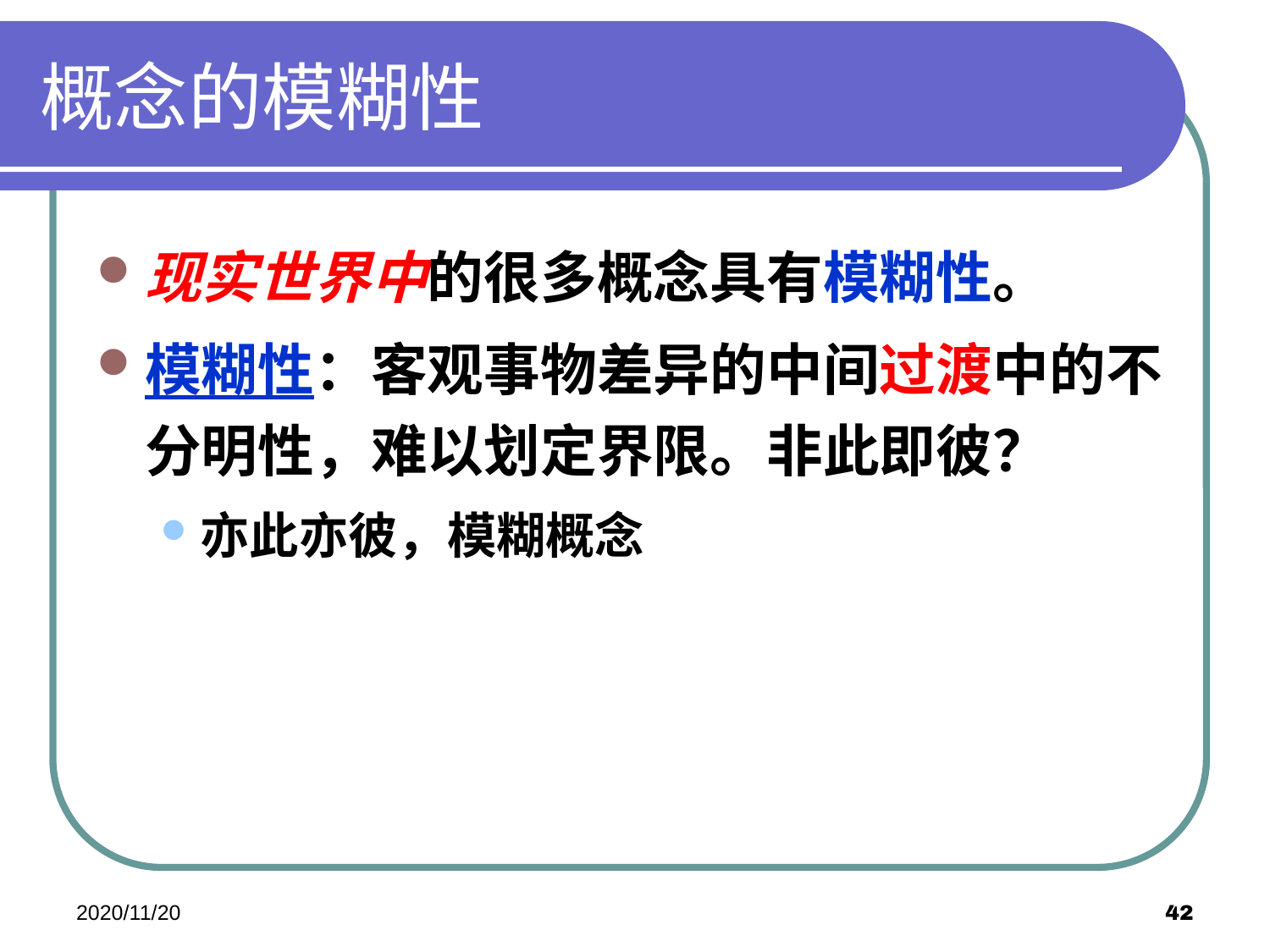

# 概念的模糊性
现实世界中的很多概念具有模糊性。
模糊性：客观事物差异的中间过渡中的不分明性，难以划定界限。非此即彼？
亦此亦彼，模糊概念

2020/11/20
42